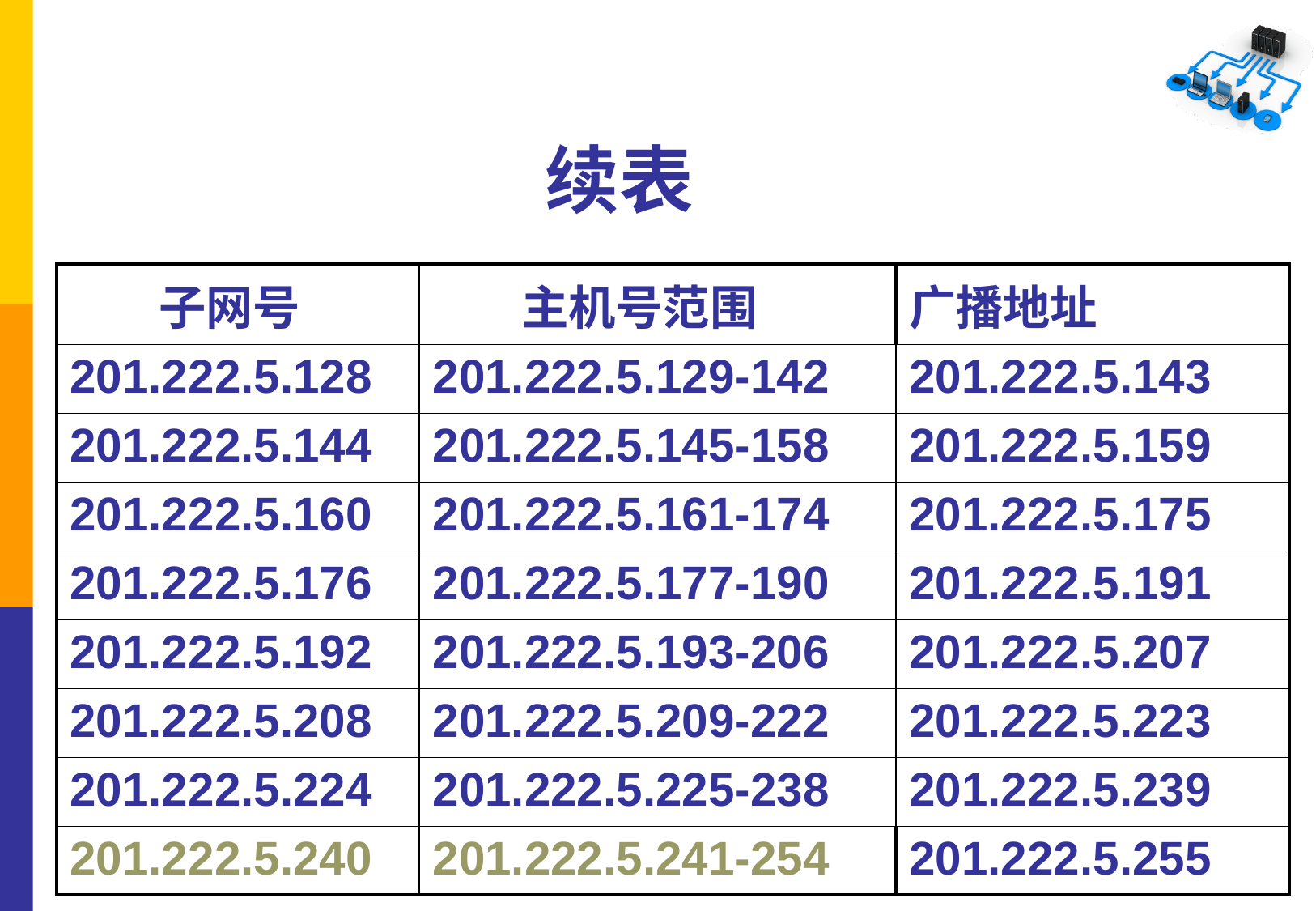

# 续表
| 子网号 | 主机号范围 | 广播地址 |
| --- | --- | --- |
| 201.222.5.128 | 201.222.5.129-142 | 201.222.5.143 |
| 201.222.5.144 | 201.222.5.145-158 | 201.222.5.159 |
| 201.222.5.160 | 201.222.5.161-174 | 201.222.5.175 |
| 201.222.5.176 | 201.222.5.177-190 | 201.222.5.191 |
| 201.222.5.192 | 201.222.5.193-206 | 201.222.5.207 |
| 201.222.5.208 | 201.222.5.209-222 | 201.222.5.223 |
| 201.222.5.224 | 201.222.5.225-238 | 201.222.5.239 |
| 201.222.5.240 | 201.222.5.241-254 | 201.222.5.255 |